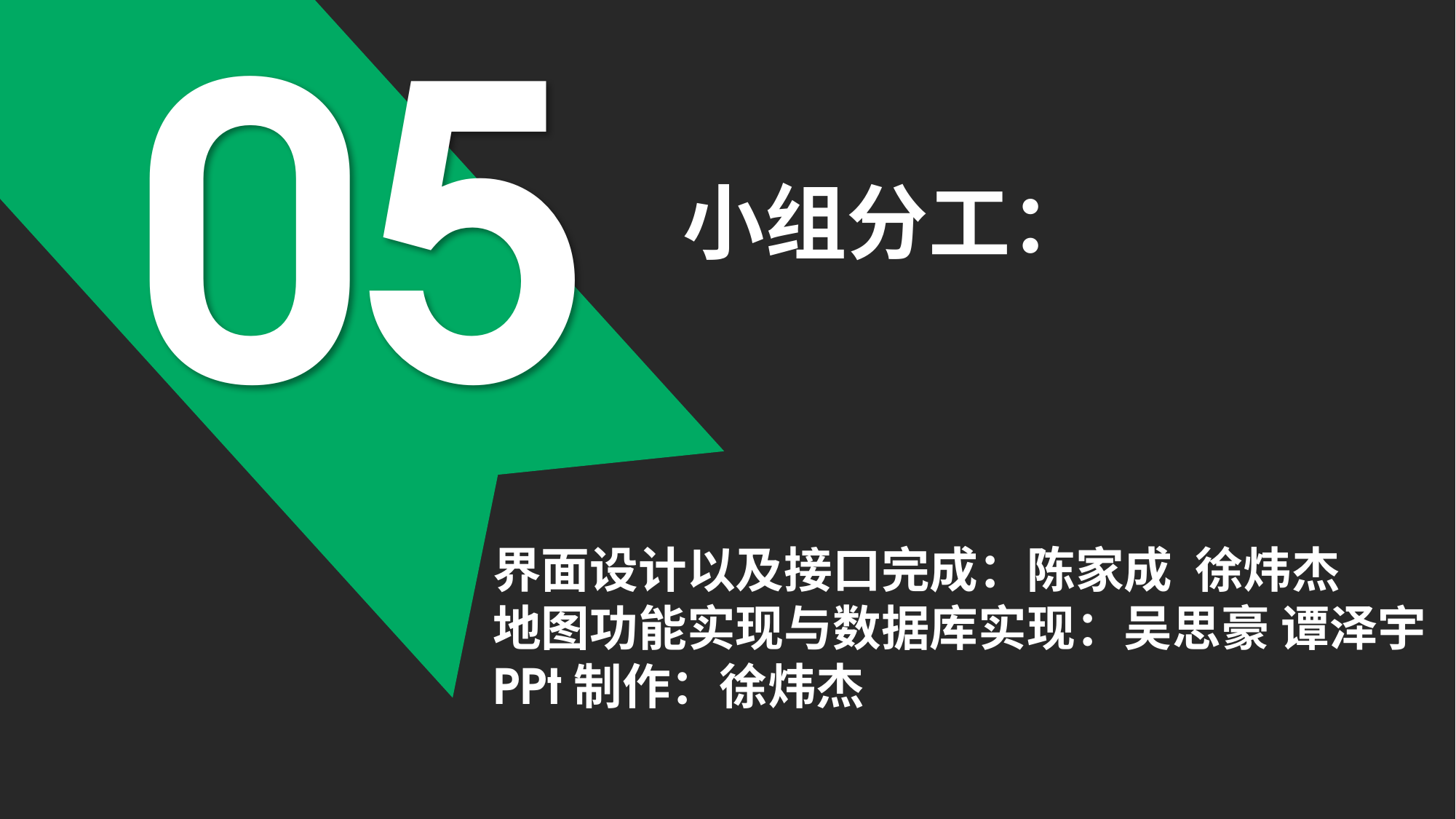

05

小组分工：
界面设计以及接口完成：陈家成  徐炜杰
地图功能实现与数据库实现：吴思豪 谭泽宇
PPt制作：徐炜杰